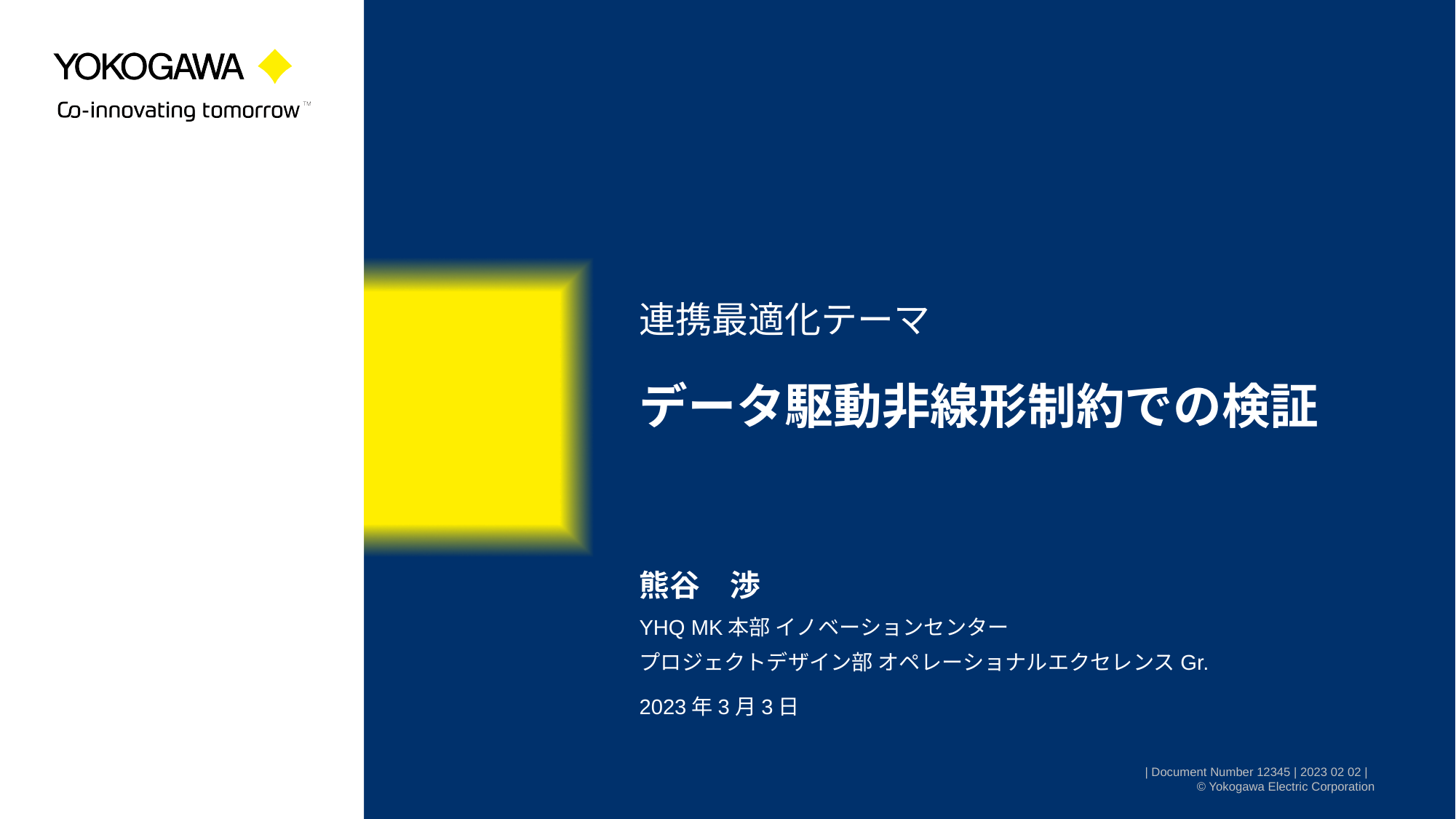

連携最適化テーマ
# データ駆動非線形制約での検証
熊谷　渉
YHQ MK本部 イノベーションセンター
プロジェクトデザイン部 オペレーショナルエクセレンスGr.
2023年3月3日